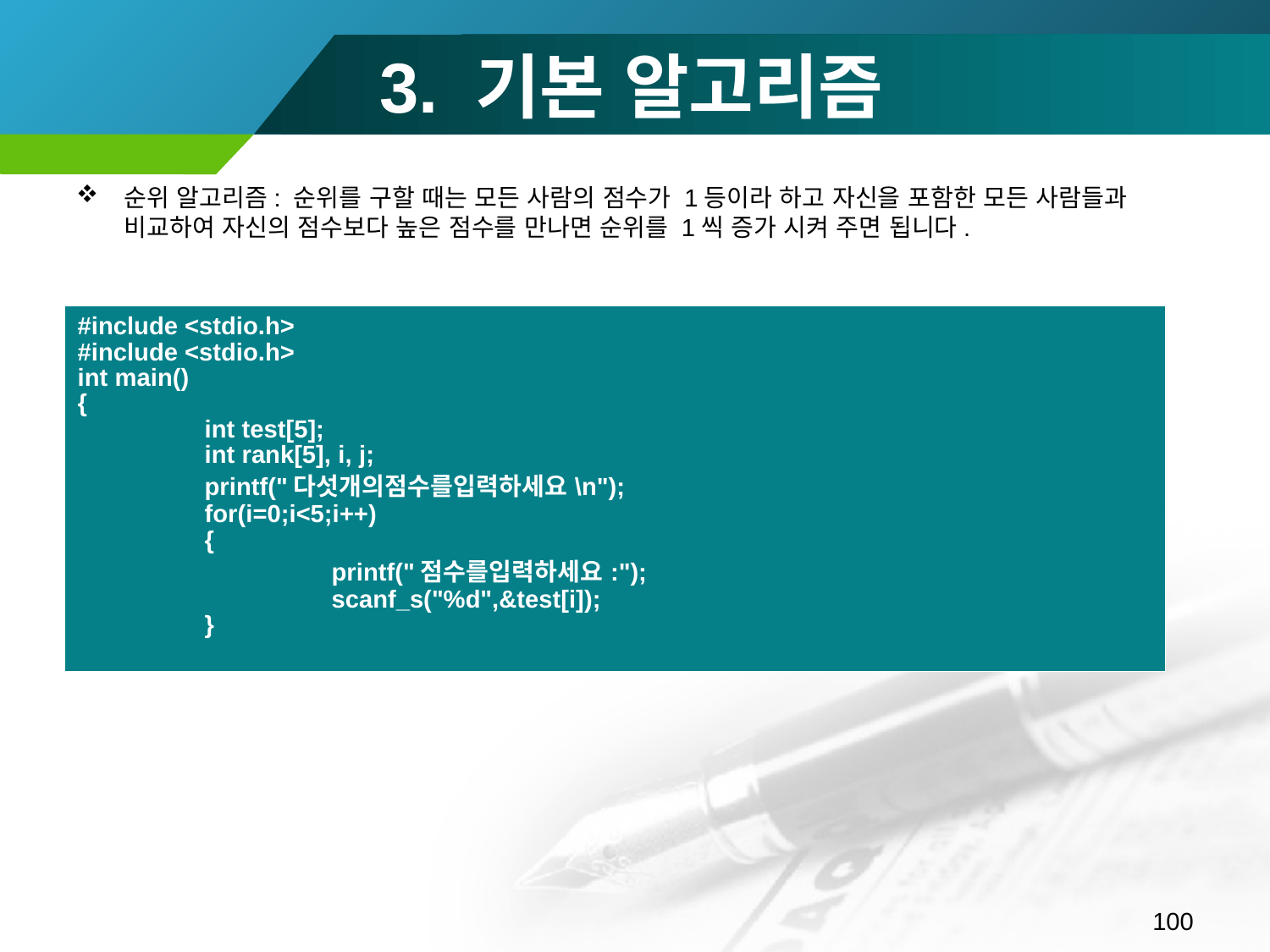

# 3. 기본 알고리즘
순위 알고리즘: 순위를 구할 때는 모든 사람의 점수가 1등이라 하고 자신을 포함한 모든 사람들과 비교하여 자신의 점수보다 높은 점수를 만나면 순위를 1씩 증가 시켜 주면 됩니다.
| #include <stdio.h> #include <stdio.h> int main() { int test[5]; int rank[5], i, j; printf("다섯개의점수를입력하세요\n"); for(i=0;i<5;i++) { printf("점수를입력하세요:"); scanf\_s("%d",&test[i]); } |
| --- |
100